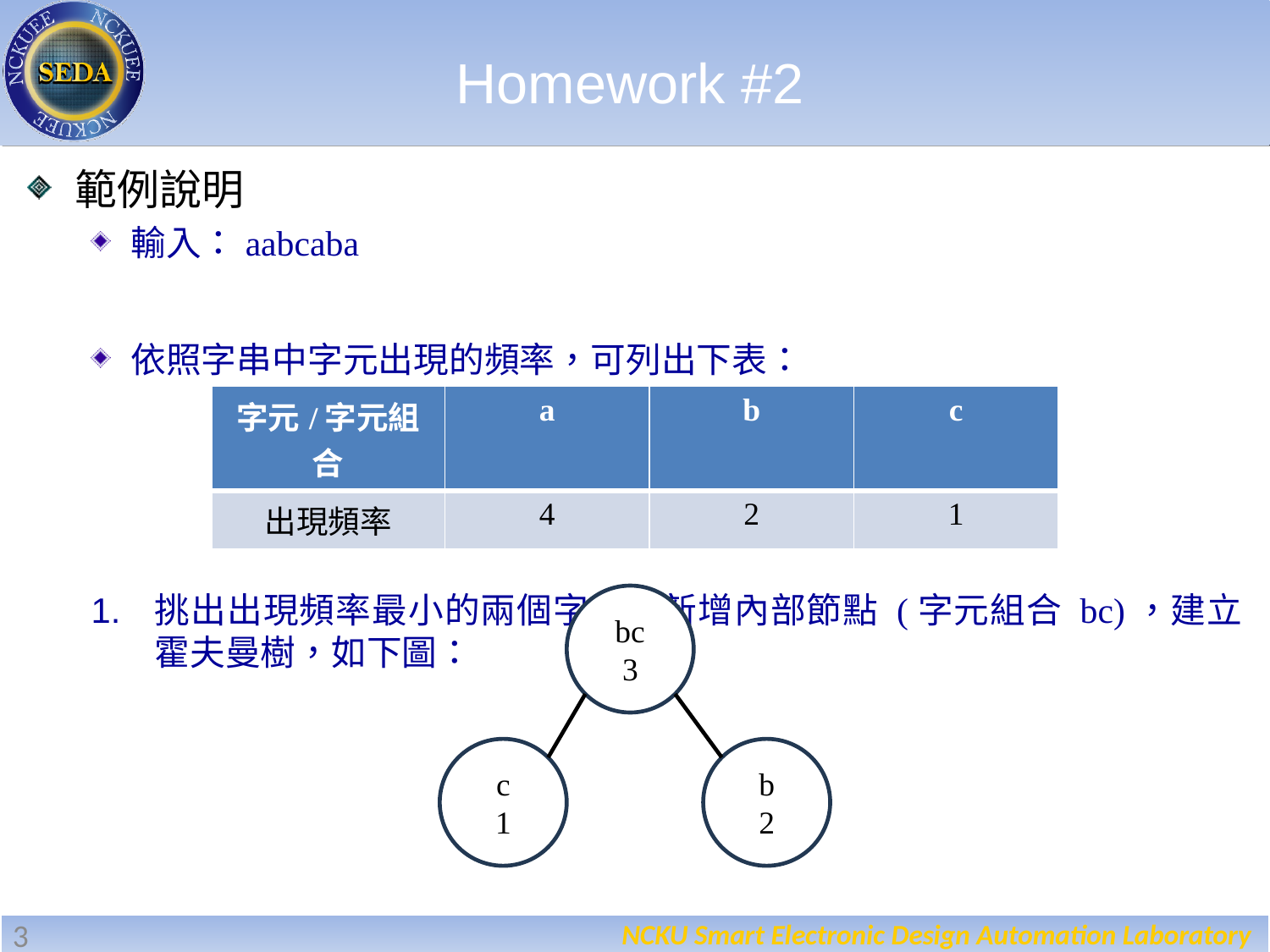

# Homework #2
範例說明
輸入：aabcaba

依照字串中字元出現的頻率，可列出下表：

挑出出現頻率最小的兩個字元，新增內部節點 (字元組合 bc)，建立霍夫曼樹，如下圖：
| 字元/字元組合 | a | b | c |
| --- | --- | --- | --- |
| 出現頻率 | 4 | 2 | 1 |
bc
3
c
1
b
2
3